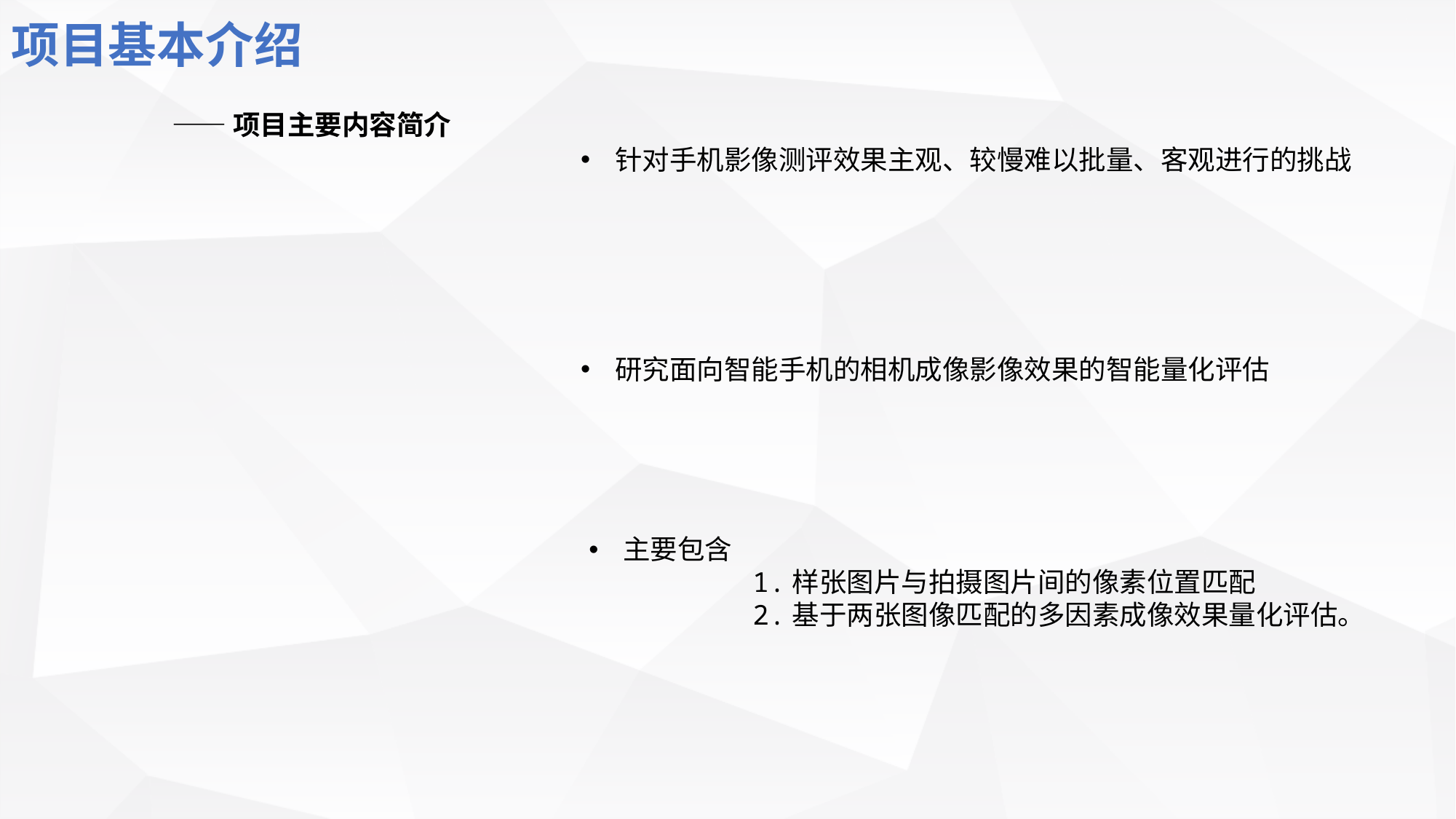

项目基本介绍
——项目主要内容简介
针对手机影像测评效果主观、较慢难以批量、客观进行的挑战
研究面向智能手机的相机成像影像效果的智能量化评估

主要包含
	1.样张图片与拍摄图片间的像素位置匹配
	2.基于两张图像匹配的多因素成像效果量化评估。